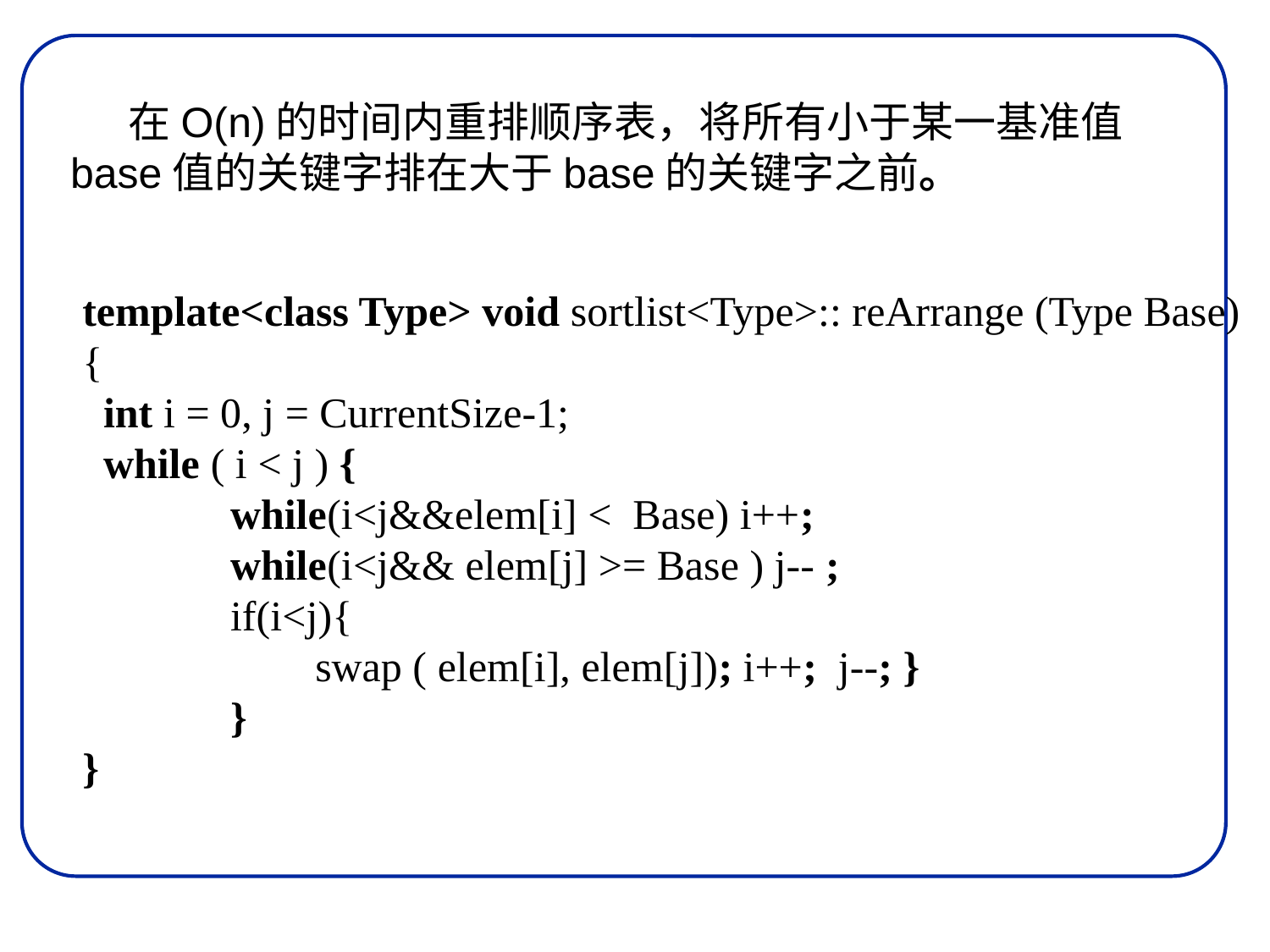

在O(n)的时间内重排顺序表，将所有小于某一基准值base值的关键字排在大于base的关键字之前。
template<class Type> void sortlist<Type>:: reArrange (Type Base)
{
  int i = 0, j = CurrentSize-1;
  while ( i < j ) {
	  while(i<j&&elem[i] <  Base) i++;
	  while(i<j&& elem[j] >= Base ) j-- ;
	  if(i<j){
                      swap ( elem[i], elem[j]); i++;  j--; }
	  }
}